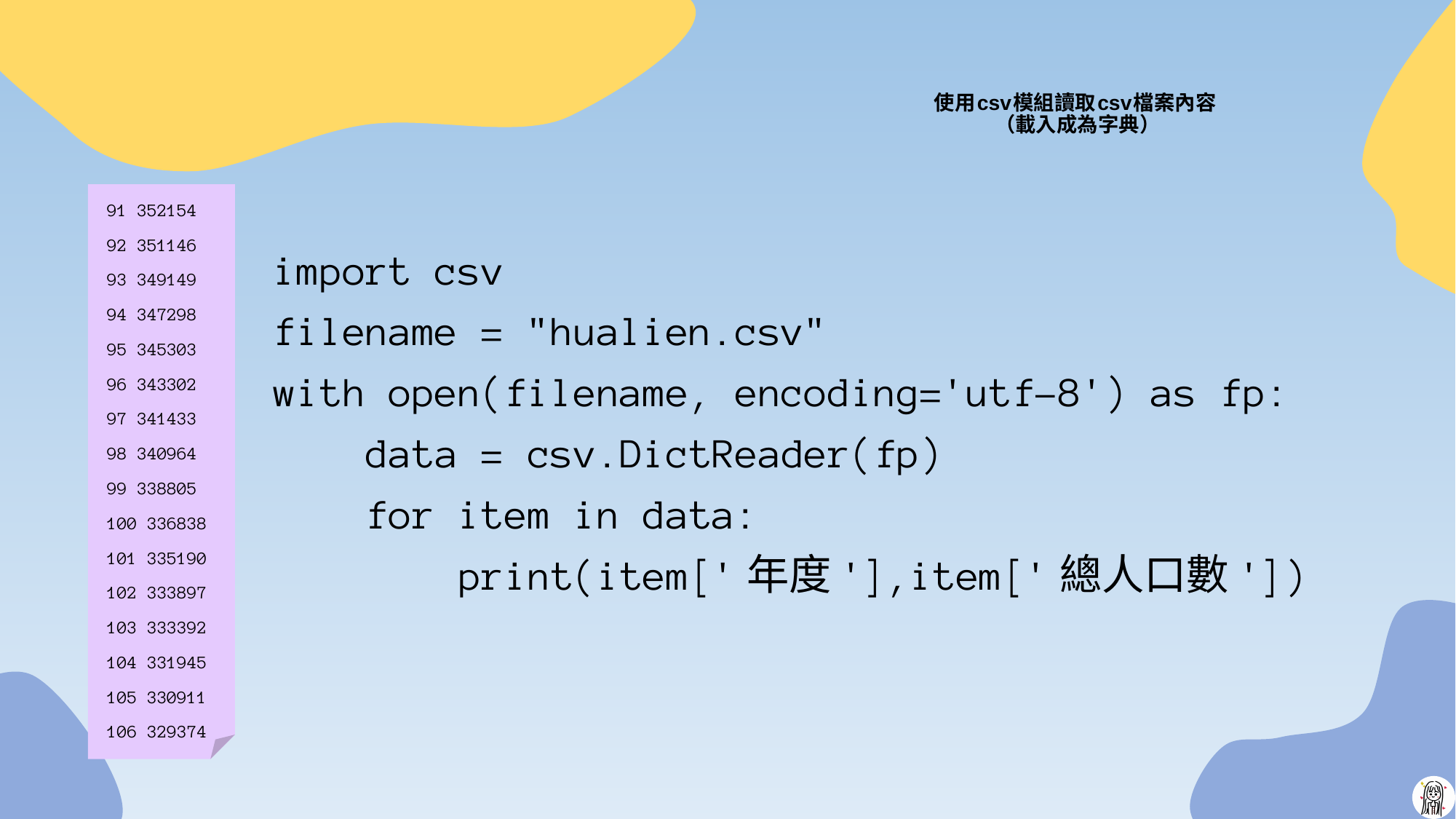

# 使用csv模組讀取csv檔案內容 （載入成為字典）

91 352154
92 351146
93 349149
94 347298
95 345303
96 343302
97 341433
98 340964
99 338805
100 336838
101 335190
102 333897
103 333392
104 331945
105 330911
106 329374
import csv
filename = "hualien.csv"
with open(filename, encoding='utf-8') as fp:
    data = csv.DictReader(fp)
    for item in data:
        print(item['年度'],item['總人口數'])
15